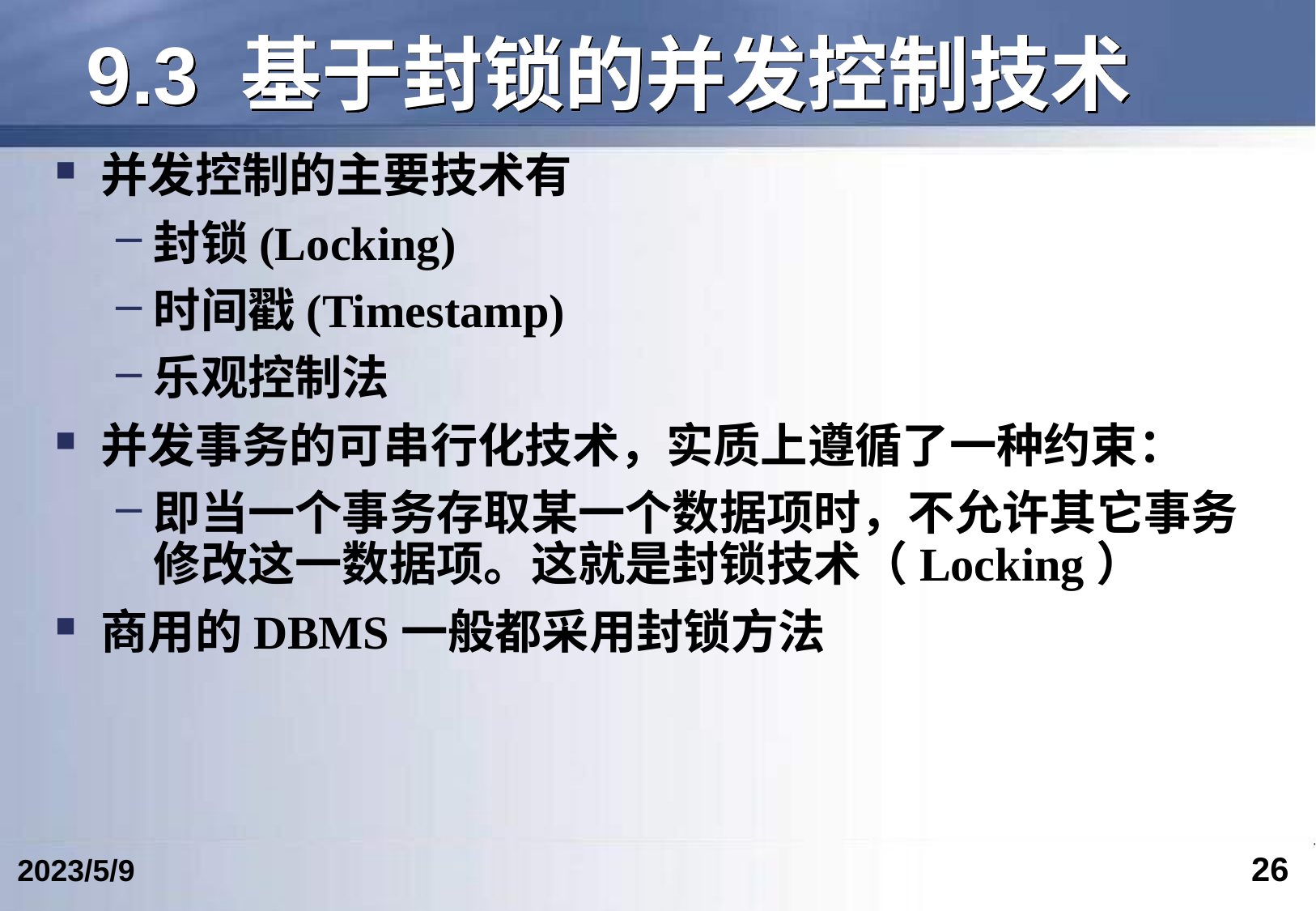

# 9.3 基于封锁的并发控制技术
并发控制的主要技术有
封锁(Locking)
时间戳(Timestamp)
乐观控制法
并发事务的可串行化技术，实质上遵循了一种约束：
即当一个事务存取某一个数据项时，不允许其它事务修改这一数据项。这就是封锁技术（Locking）
商用的DBMS一般都采用封锁方法
26
2023/5/9